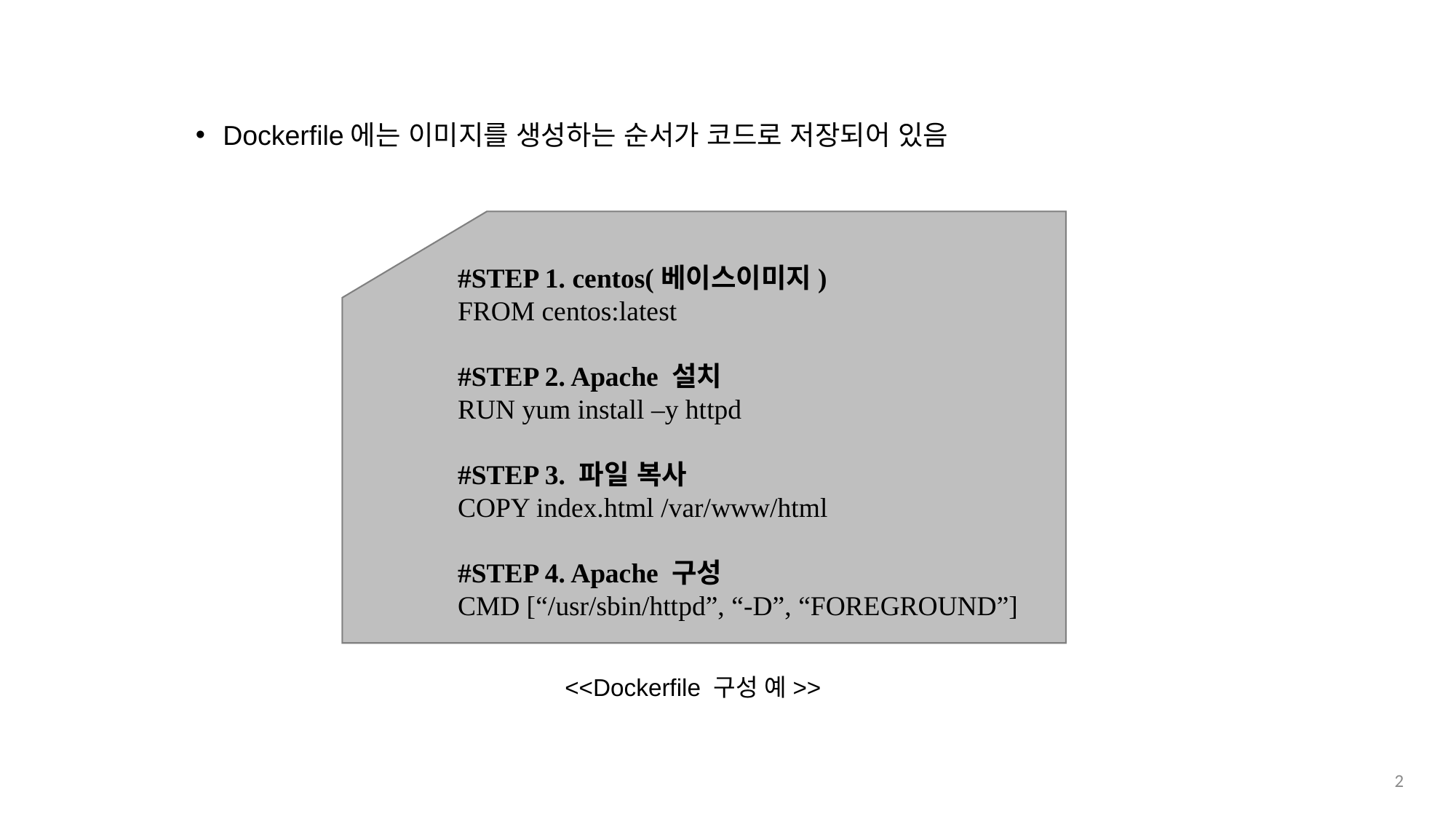

Dockerfile에는 이미지를 생성하는 순서가 코드로 저장되어 있음

#STEP 1. centos(베이스이미지)
FROM centos:latest

#STEP 2. Apache 설치
RUN yum install –y httpd

#STEP 3. 파일 복사
COPY index.html /var/www/html

#STEP 4. Apache 구성
CMD [“/usr/sbin/httpd”, “-D”, “FOREGROUND”]

<<Dockerfile 구성 예>>
2